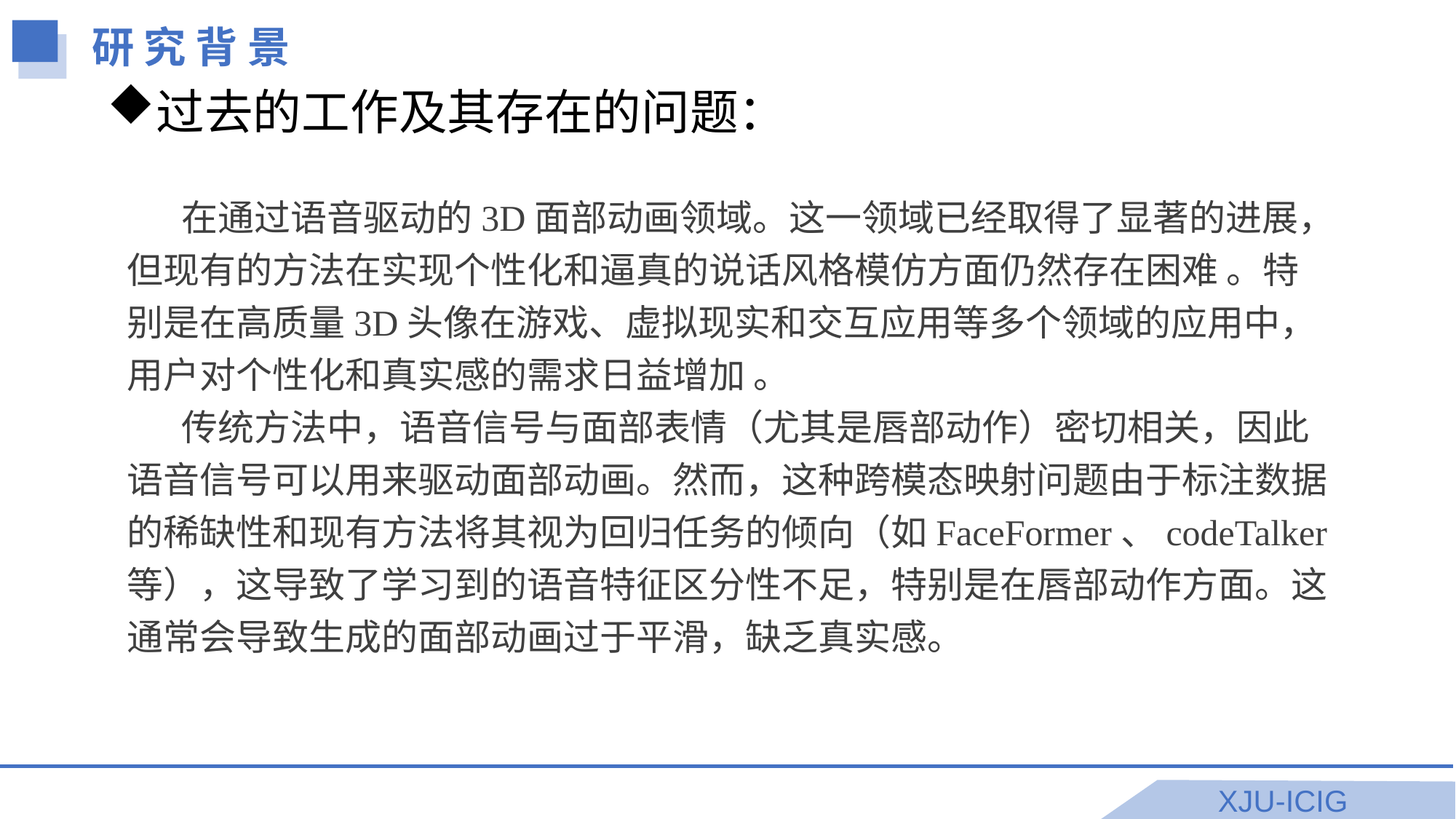

研 究 背 景

过去的工作及其存在的问题：
在通过语音驱动的3D面部动画领域。这一领域已经取得了显著的进展，但现有的方法在实现个性化和逼真的说话风格模仿方面仍然存在困难 。特别是在高质量3D头像在游戏、虚拟现实和交互应用等多个领域的应用中，用户对个性化和真实感的需求日益增加 。
传统方法中，语音信号与面部表情（尤其是唇部动作）密切相关，因此语音信号可以用来驱动面部动画。然而，这种跨模态映射问题由于标注数据的稀缺性和现有方法将其视为回归任务的倾向（如FaceFormer、codeTalker等），这导致了学习到的语音特征区分性不足，特别是在唇部动作方面。这通常会导致生成的面部动画过于平滑，缺乏真实感。
XJU-ICIG